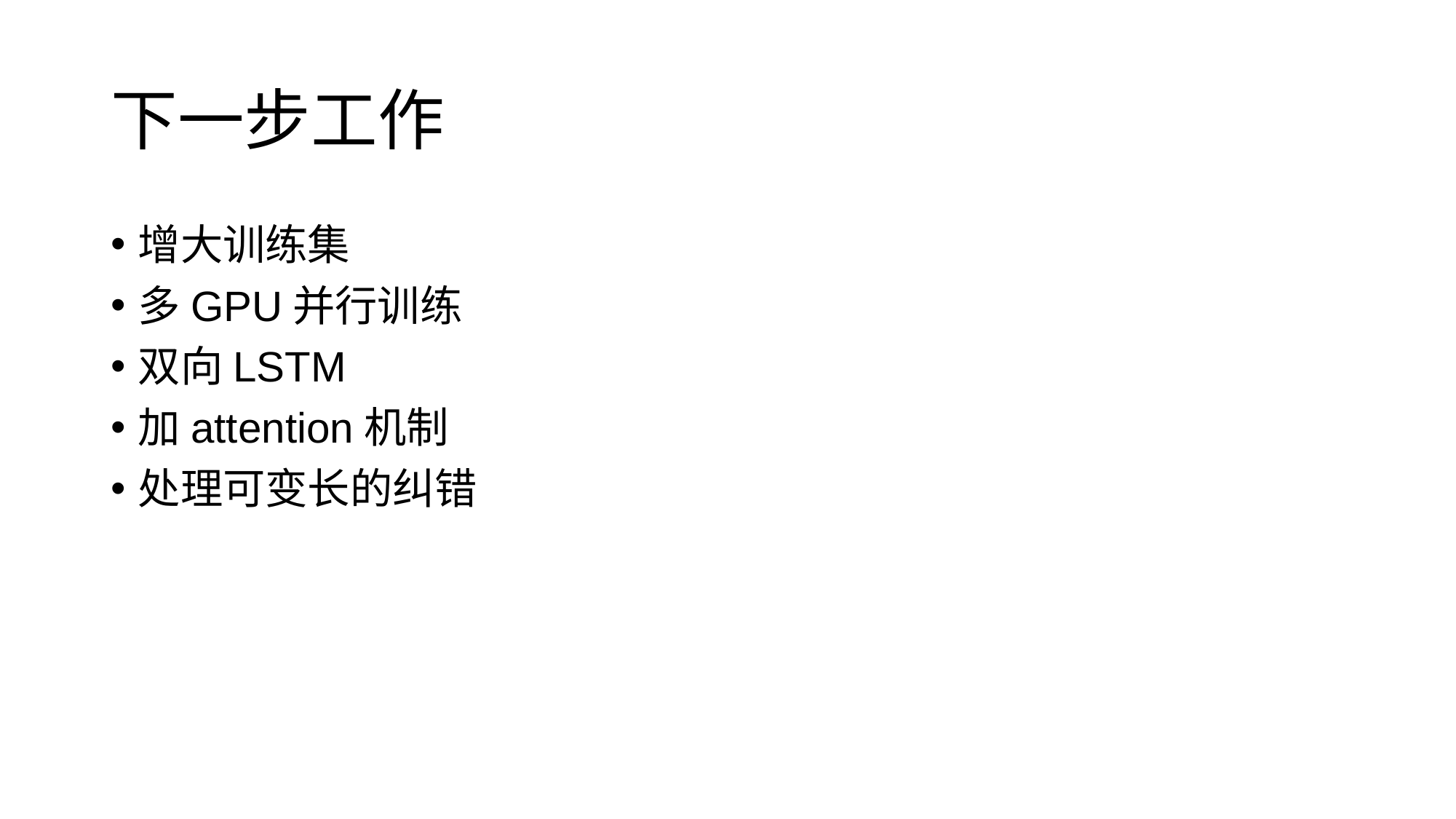

# 下一步工作
增大训练集
多GPU并行训练
双向LSTM
加attention机制
处理可变长的纠错